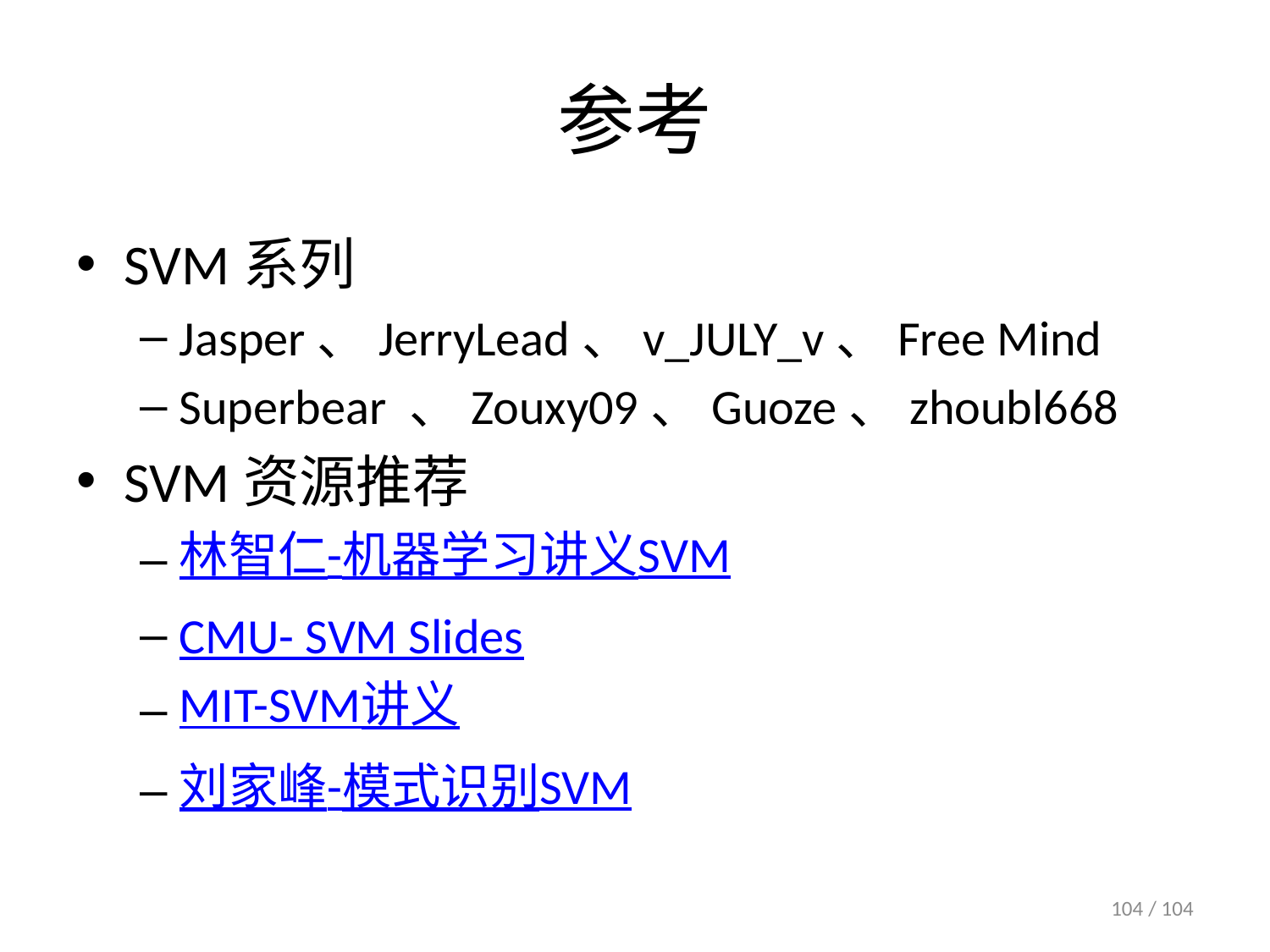

# 参考
SVM系列
Jasper、JerryLead、v_JULY_v、Free Mind
Superbear 、Zouxy09、Guoze、zhoubl668
SVM资源推荐
林智仁-机器学习讲义SVM
CMU- SVM Slides
MIT-SVM讲义
刘家峰-模式识别SVM

104 / 104